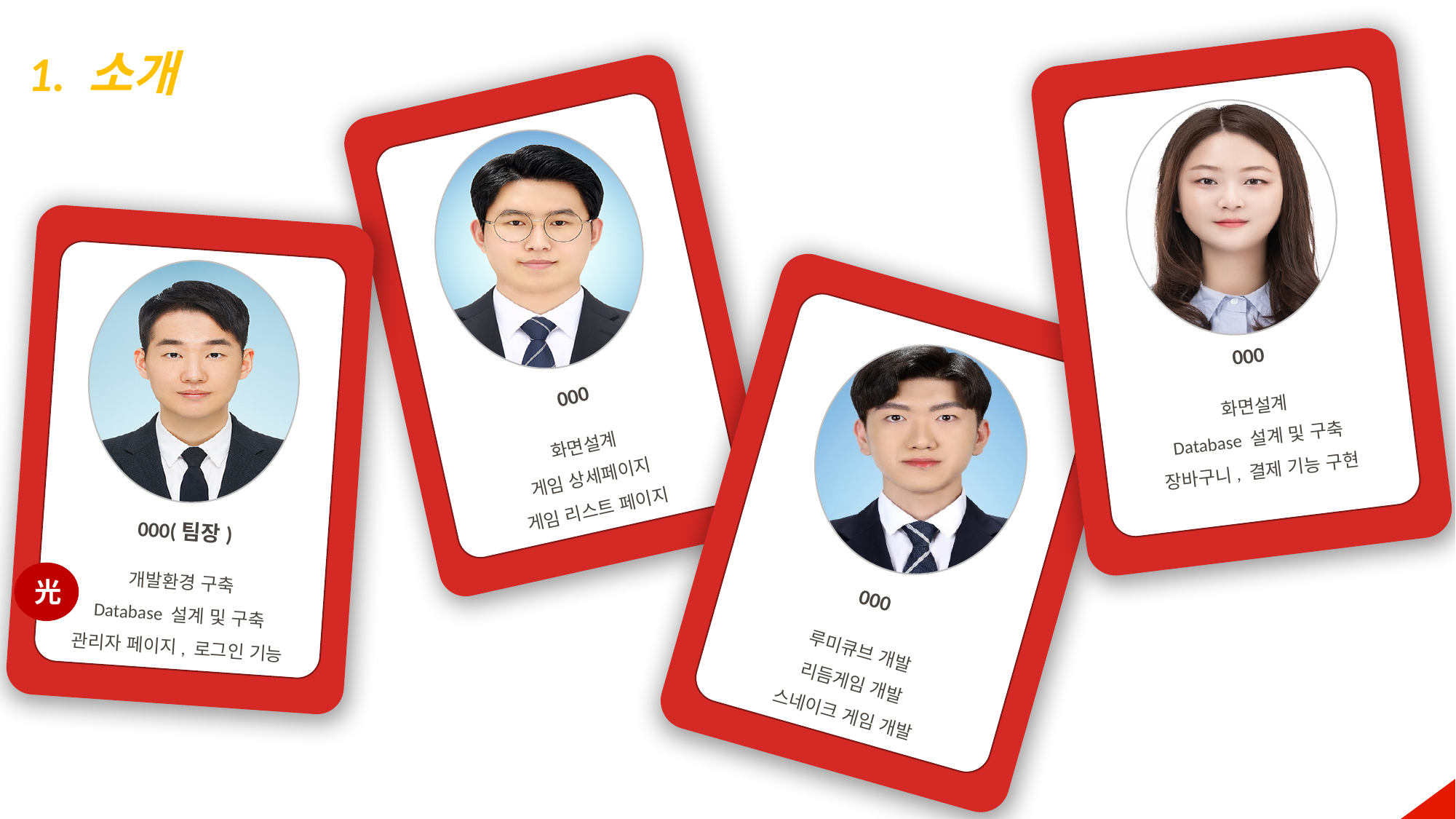

1. 소개

000

화면설계
Database 설계 및 구축
장바구니, 결제 기능 구현

000

화면설계
게임 상세페이지
게임 리스트 페이지

000(팀장)

개발환경 구축
Database 설계 및 구축
관리자 페이지, 로그인 기능

光

000

루미큐브 개발
리듬게임 개발
스네이크 게임 개발